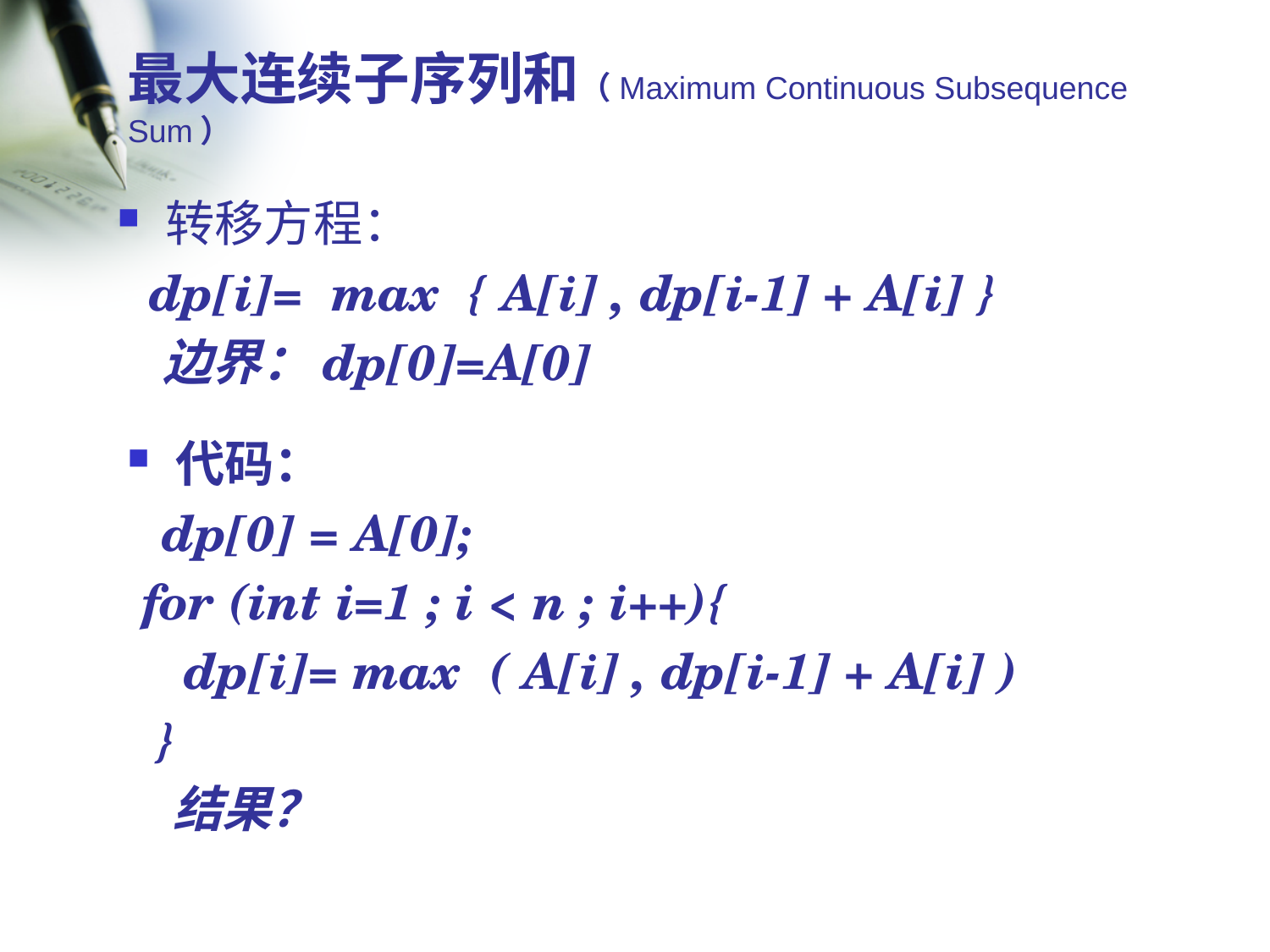

# 最大连续子序列和（Maximum Continuous Subsequence Sum）
转移方程：
  dp[i]=  max  { A[i] , dp[i-1] + A[i] }
   边界：dp[0]=A[0]
代码：
  dp[0] = A[0];
 for (int i=1 ; i < n ; i++){
    dp[i]= max  ( A[i] , dp[i-1] + A[i] )
  }
   结果？